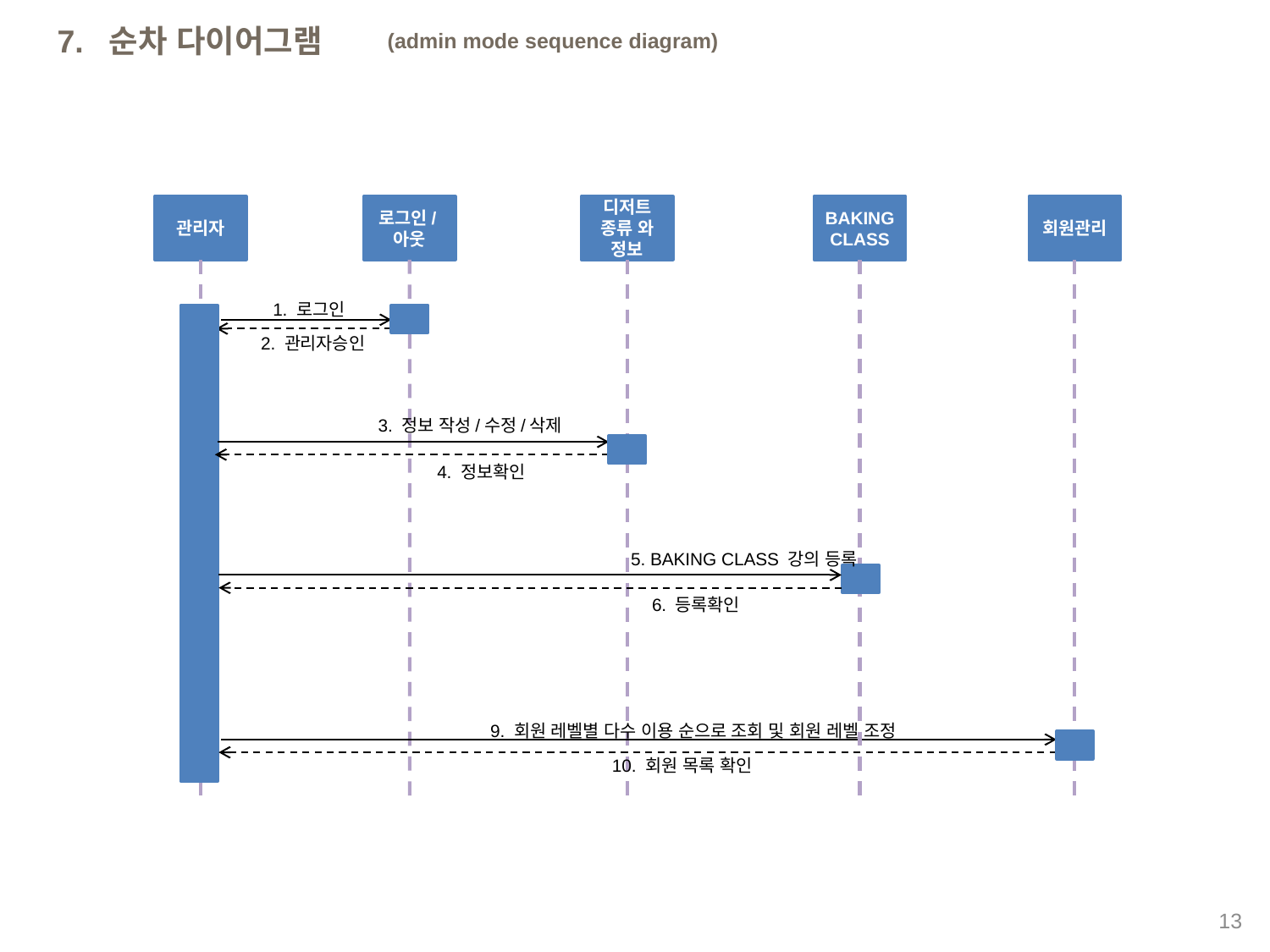

7.  순차 다이어그램
(admin mode sequence diagram)
관리자
로그인/아웃
디저트
종류 와
정보
회원관리
1. 로그인

2. 관리자승인
3. 정보 작성/수정/삭제

4. 정보확인
9. 회원 레벨별 다수 이용 순으로 조회 및 회원 레벨 조정

10. 회원 목록 확인
BAKING
CLASS
5. BAKING CLASS 강의 등록

6. 등록확인
13